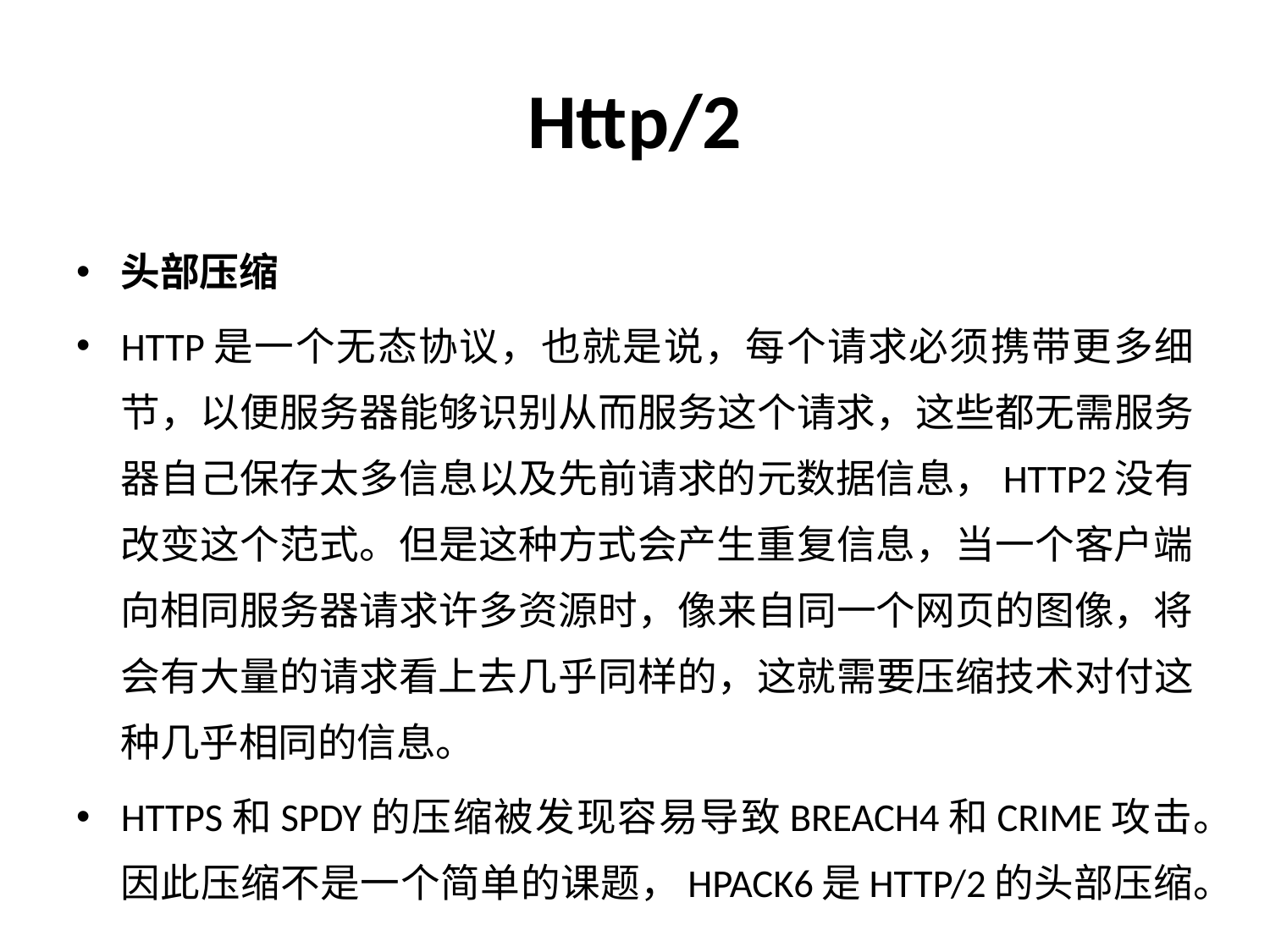

# Http/2
头部压缩
HTTP是一个无态协议，也就是说，每个请求必须携带更多细节，以便服务器能够识别从而服务这个请求，这些都无需服务器自己保存太多信息以及先前请求的元数据信息，HTTP2没有改变这个范式。但是这种方式会产生重复信息，当一个客户端向相同服务器请求许多资源时，像来自同一个网页的图像，将会有大量的请求看上去几乎同样的，这就需要压缩技术对付这种几乎相同的信息。
HTTPS和SPDY的压缩被发现容易导致BREACH4和CRIME攻击。因此压缩不是一个简单的课题，HPACK6是HTTP/2的头部压缩。